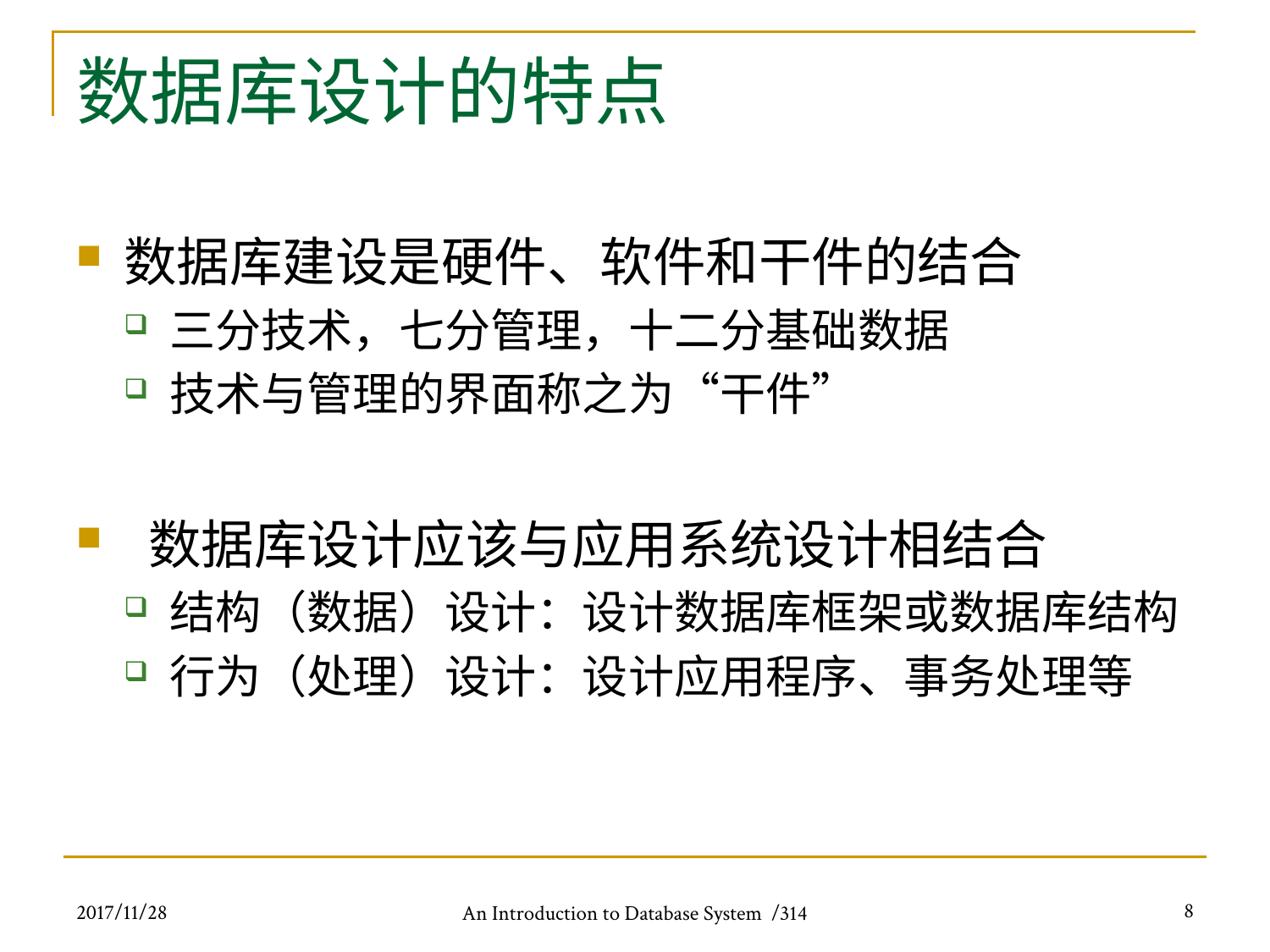

# 数据库设计的特点
数据库建设是硬件、软件和干件的结合
三分技术，七分管理，十二分基础数据
技术与管理的界面称之为“干件”

 数据库设计应该与应用系统设计相结合
结构（数据）设计：设计数据库框架或数据库结构
行为（处理）设计：设计应用程序、事务处理等
2017/11/28
8
An Introduction to Database System  /314